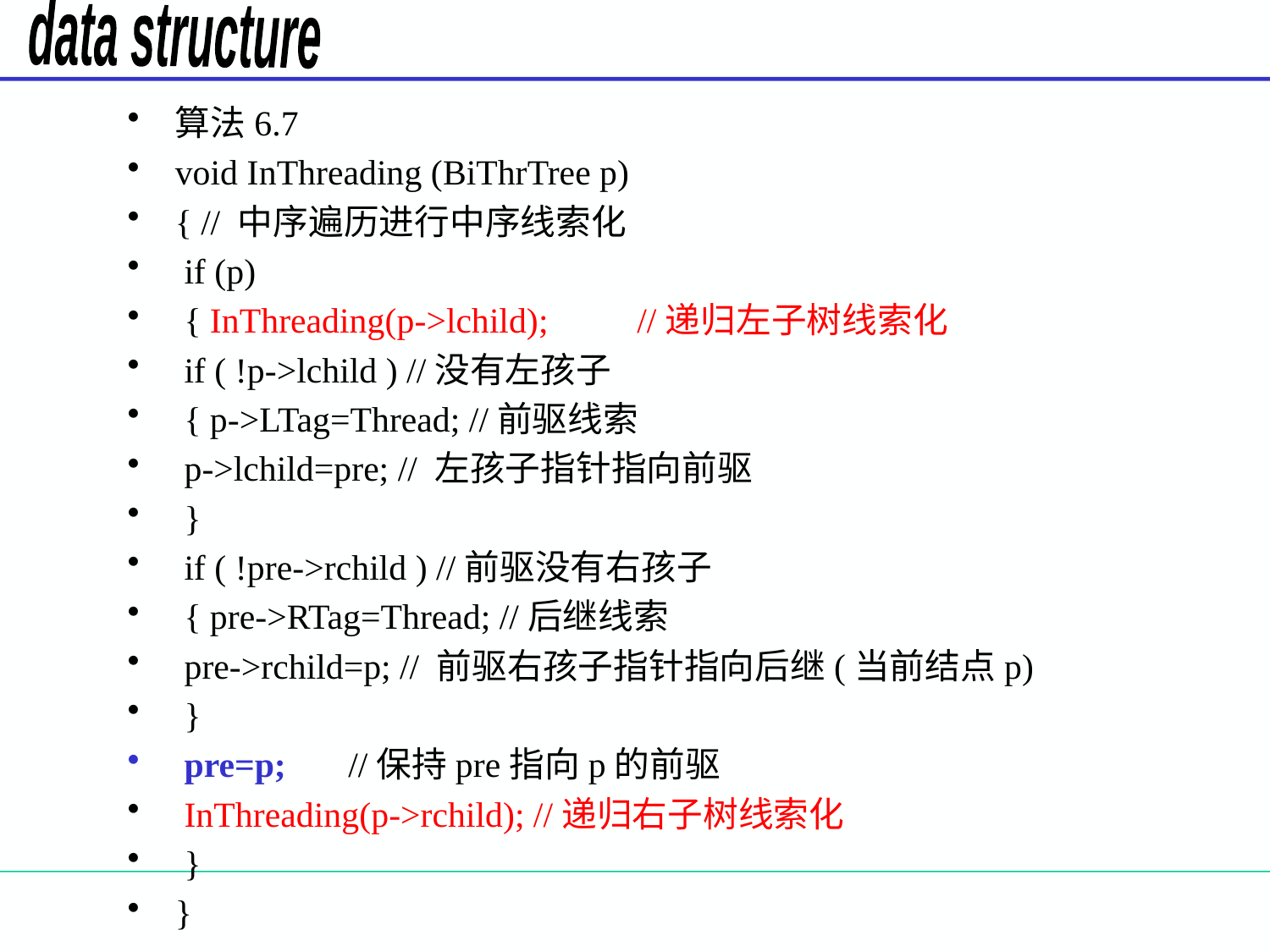

#
算法6.7
void InThreading (BiThrTree p)
{ // 中序遍历进行中序线索化
 if (p)
 { InThreading(p->lchild);          //递归左子树线索化
 if ( !p->lchild ) //没有左孩子
 { p->LTag=Thread; //前驱线索
 p->lchild=pre; // 左孩子指针指向前驱
 }
 if ( !pre->rchild ) //前驱没有右孩子
 { pre->RTag=Thread; //后继线索
 pre->rchild=p; // 前驱右孩子指针指向后继(当前结点p)
 }
 pre=p;       //保持pre指向p的前驱
 InThreading(p->rchild); //递归右子树线索化
 }
}